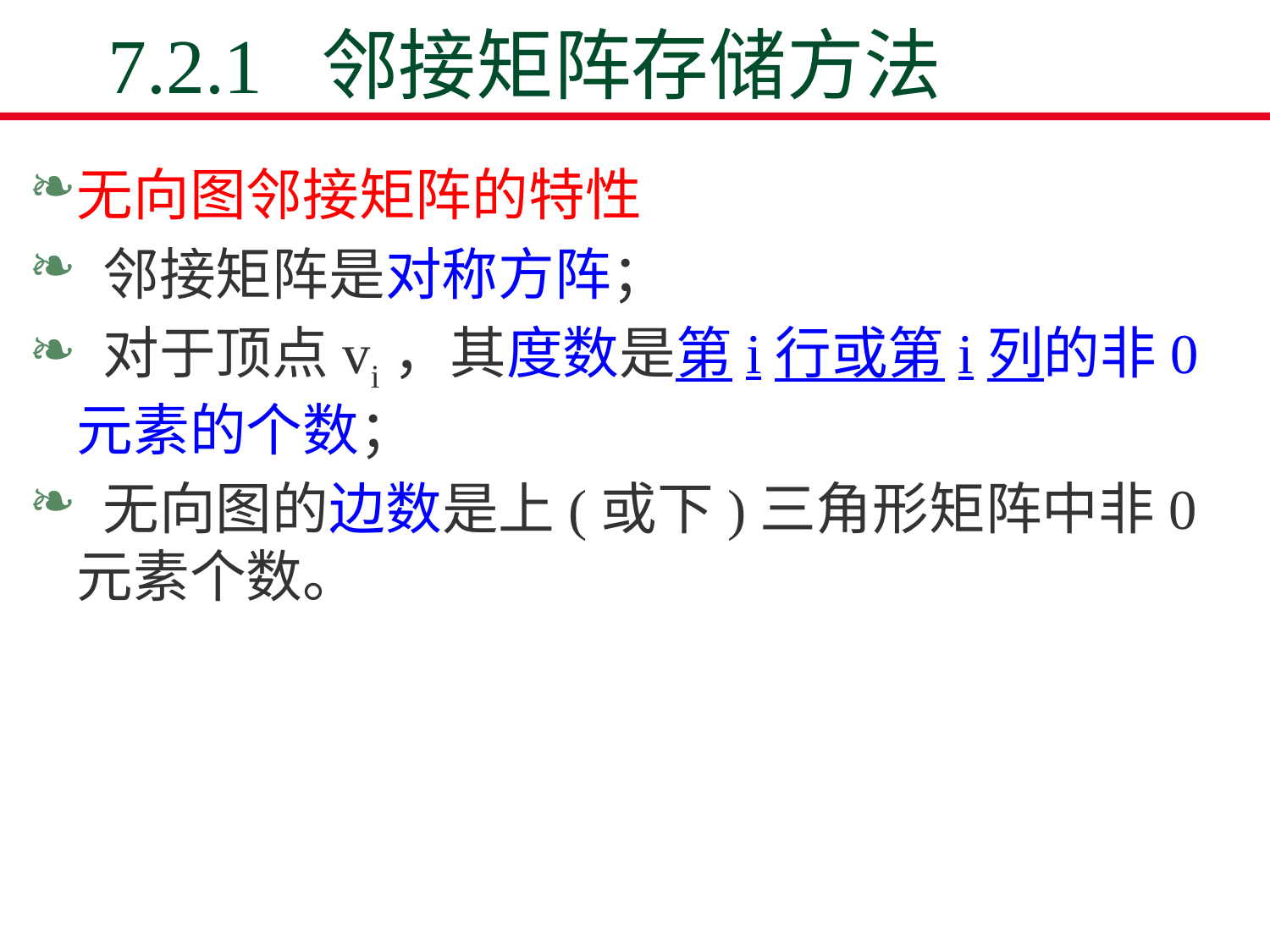

# 7.2.1  邻接矩阵存储方法
无向图邻接矩阵的特性
 邻接矩阵是对称方阵；
 对于顶点vi，其度数是第i行或第i列的非0元素的个数；
 无向图的边数是上(或下)三角形矩阵中非0元素个数。